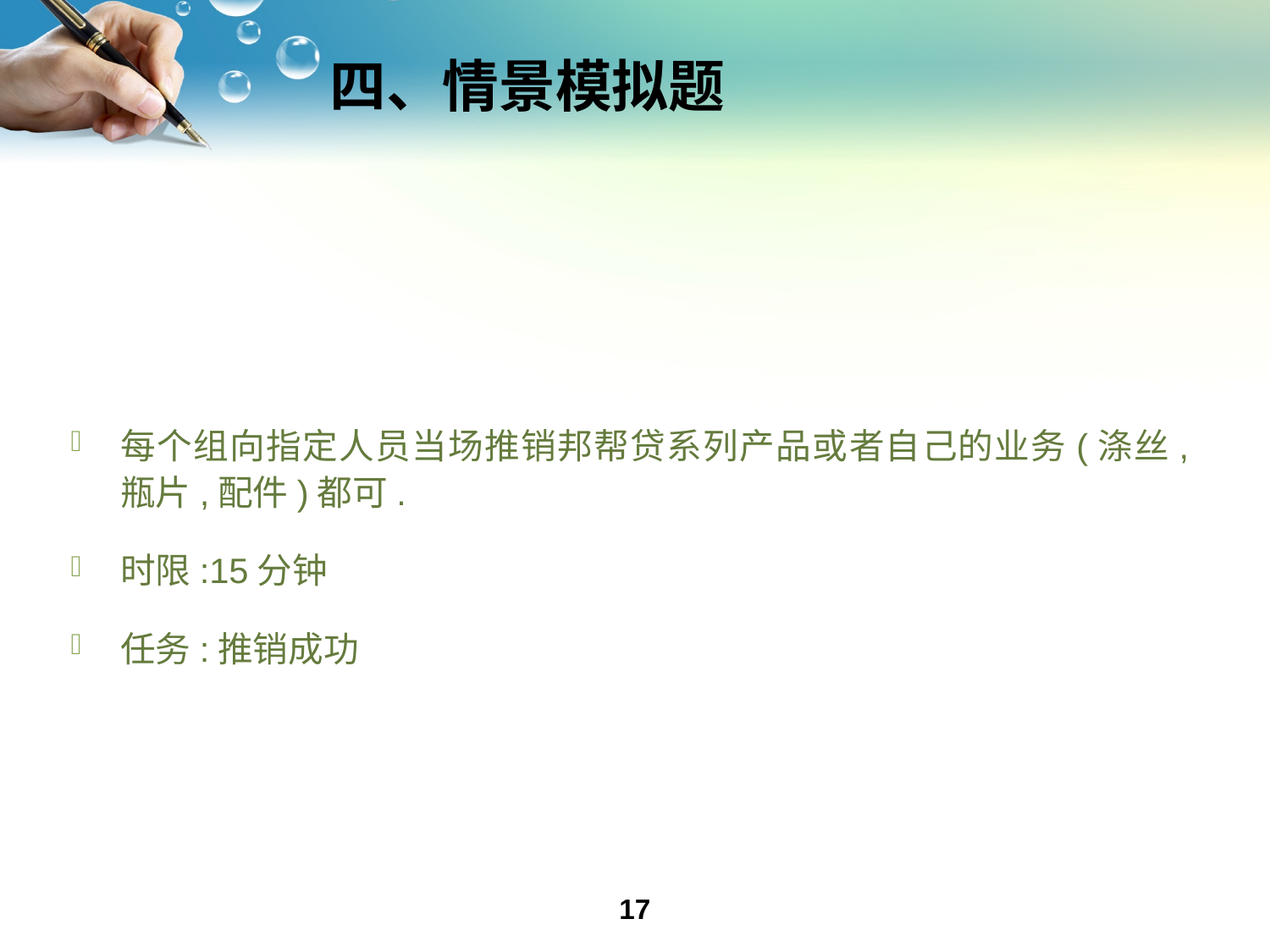

# 四、情景模拟题

每个组向指定人员当场推销邦帮贷系列产品或者自己的业务(涤丝,瓶片,配件)都可.
时限:15分钟
任务:推销成功

17